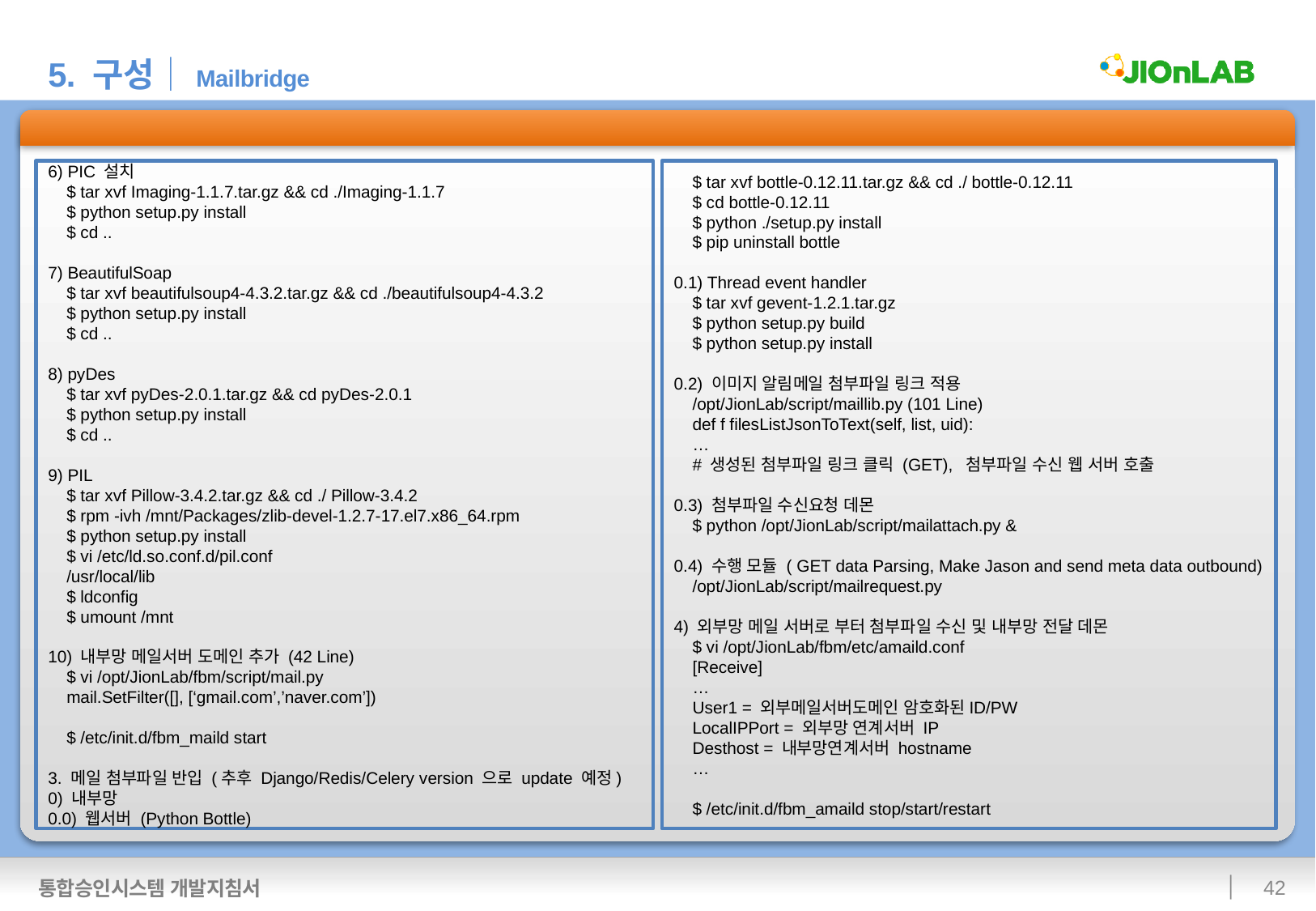

5. 구성│Mailbridge

통합승인시스템 구성

6) PIC 설치
    $ tar xvf Imaging-1.1.7.tar.gz && cd ./Imaging-1.1.7
    $ python setup.py install
    $ cd ..

7) BeautifulSoap
    $ tar xvf beautifulsoup4-4.3.2.tar.gz && cd ./beautifulsoup4-4.3.2
    $ python setup.py install
    $ cd ..

8) pyDes
    $ tar xvf pyDes-2.0.1.tar.gz && cd pyDes-2.0.1
    $ python setup.py install
    $ cd ..

9) PIL
    $ tar xvf Pillow-3.4.2.tar.gz && cd ./ Pillow-3.4.2
    $ rpm -ivh /mnt/Packages/zlib-devel-1.2.7-17.el7.x86_64.rpm
    $ python setup.py install
    $ vi /etc/ld.so.conf.d/pil.conf
    /usr/local/lib
    $ ldconfig
    $ umount /mnt

10) 내부망 메일서버 도메인 추가 (42 Line)
    $ vi /opt/JionLab/fbm/script/mail.py
    mail.SetFilter([], [‘gmail.com’,’naver.com’])

    $ /etc/init.d/fbm_maild start

3. 메일 첨부파일 반입 (추후 Django/Redis/Celery version 으로 update 예정)
0) 내부망
0.0) 웹서버 (Python Bottle)
    $ tar xvf bottle-0.12.11.tar.gz && cd ./ bottle-0.12.11
    $ cd bottle-0.12.11
    $ python ./setup.py install
    $ pip uninstall bottle

0.1) Thread event handler
    $ tar xvf gevent-1.2.1.tar.gz
    $ python setup.py build
    $ python setup.py install

0.2) 이미지 알림메일 첨부파일 링크 적용
    /opt/JionLab/script/maillib.py (101 Line)
    def f filesListJsonToText(self, list, uid):
    …
    # 생성된 첨부파일 링크 클릭 (GET),  첨부파일 수신 웹 서버 호출

0.3) 첨부파일 수신요청 데몬
    $ python /opt/JionLab/script/mailattach.py &

0.4) 수행 모듈 ( GET data Parsing, Make Jason and send meta data outbound)
    /opt/JionLab/script/mailrequest.py

4) 외부망 메일 서버로 부터 첨부파일 수신 및 내부망 전달 데몬
    $ vi /opt/JionLab/fbm/etc/amaild.conf
    [Receive]
    …
    User1 = 외부메일서버도메인 암호화된ID/PW
    LocalIPPort = 외부망 연계서버 IP
    Desthost = 내부망연계서버 hostname
    …

    $ /etc/init.d/fbm_amaild stop/start/restart
 42